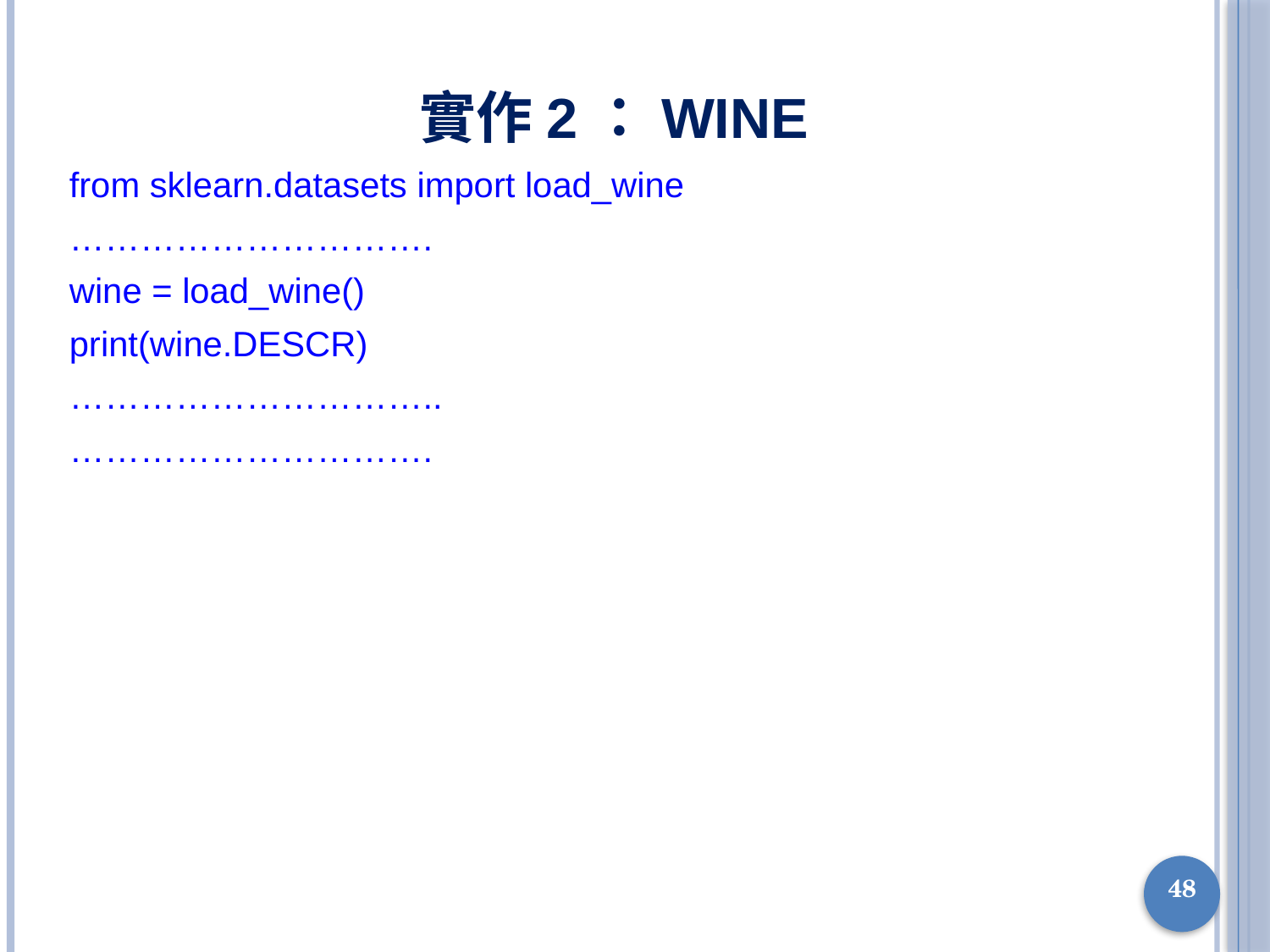

# 實作2：WINE
from sklearn.datasets import load_wine
………………………….
wine = load_wine()
print(wine.DESCR)
…………………………..
………………………….
48